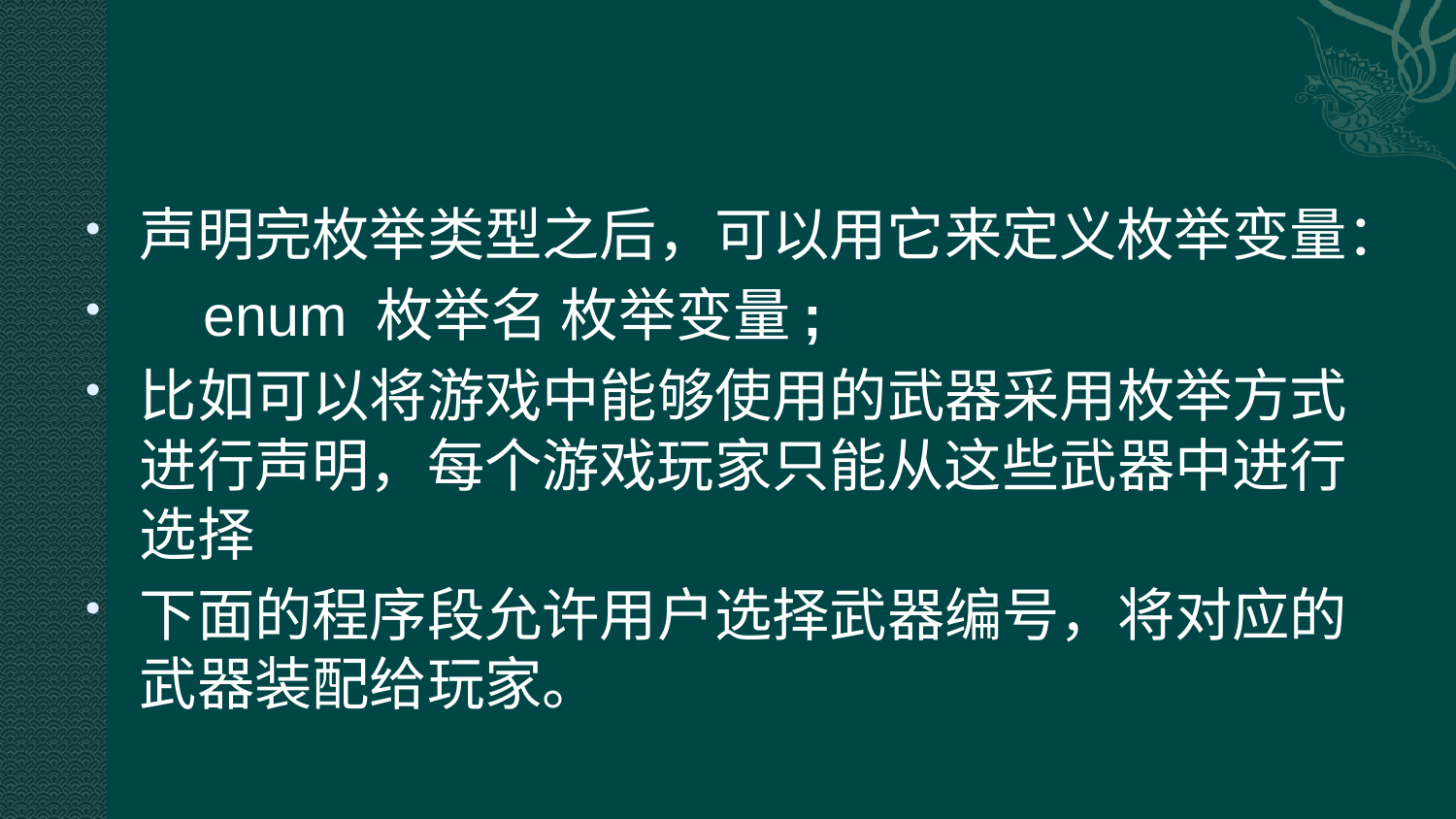

#
声明完枚举类型之后，可以用它来定义枚举变量：
    enum 枚举名 枚举变量;
比如可以将游戏中能够使用的武器采用枚举方式进行声明，每个游戏玩家只能从这些武器中进行选择
下面的程序段允许用户选择武器编号，将对应的武器装配给玩家。